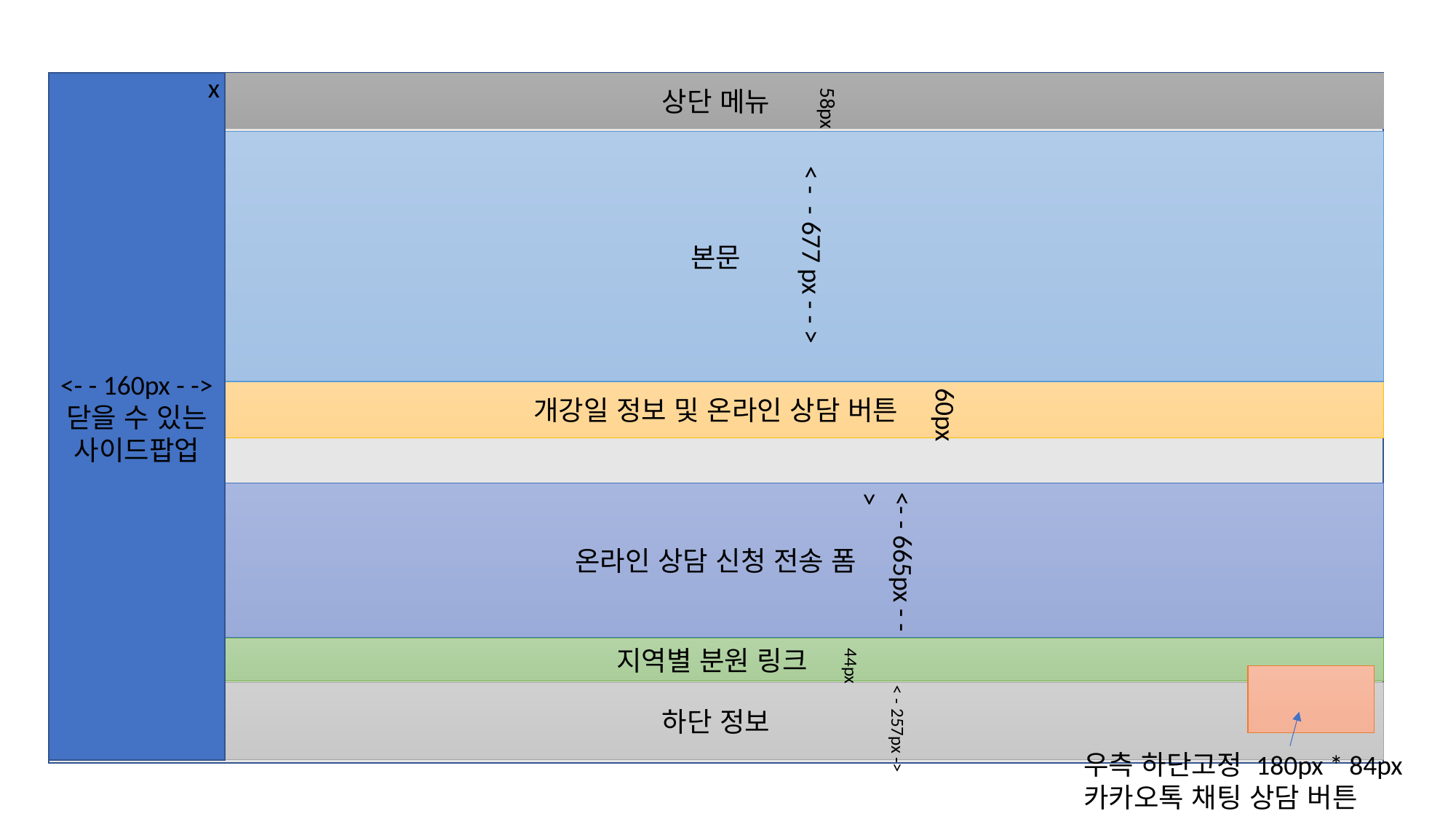

x
상단 메뉴

<- - 160px - ->
닫을 수 있는 사이드팝업
58px
본문
< -  - 677 px - - >
60px
개강일 정보 및 온라인 상담 버튼
<- - 665px - ->
온라인 상담 신청 전송 폼
 44px
지역별 분원 링크

< - 257px ->
하단 정보
우측 하단고정 180px * 84px
카카오톡 채팅 상담 버튼